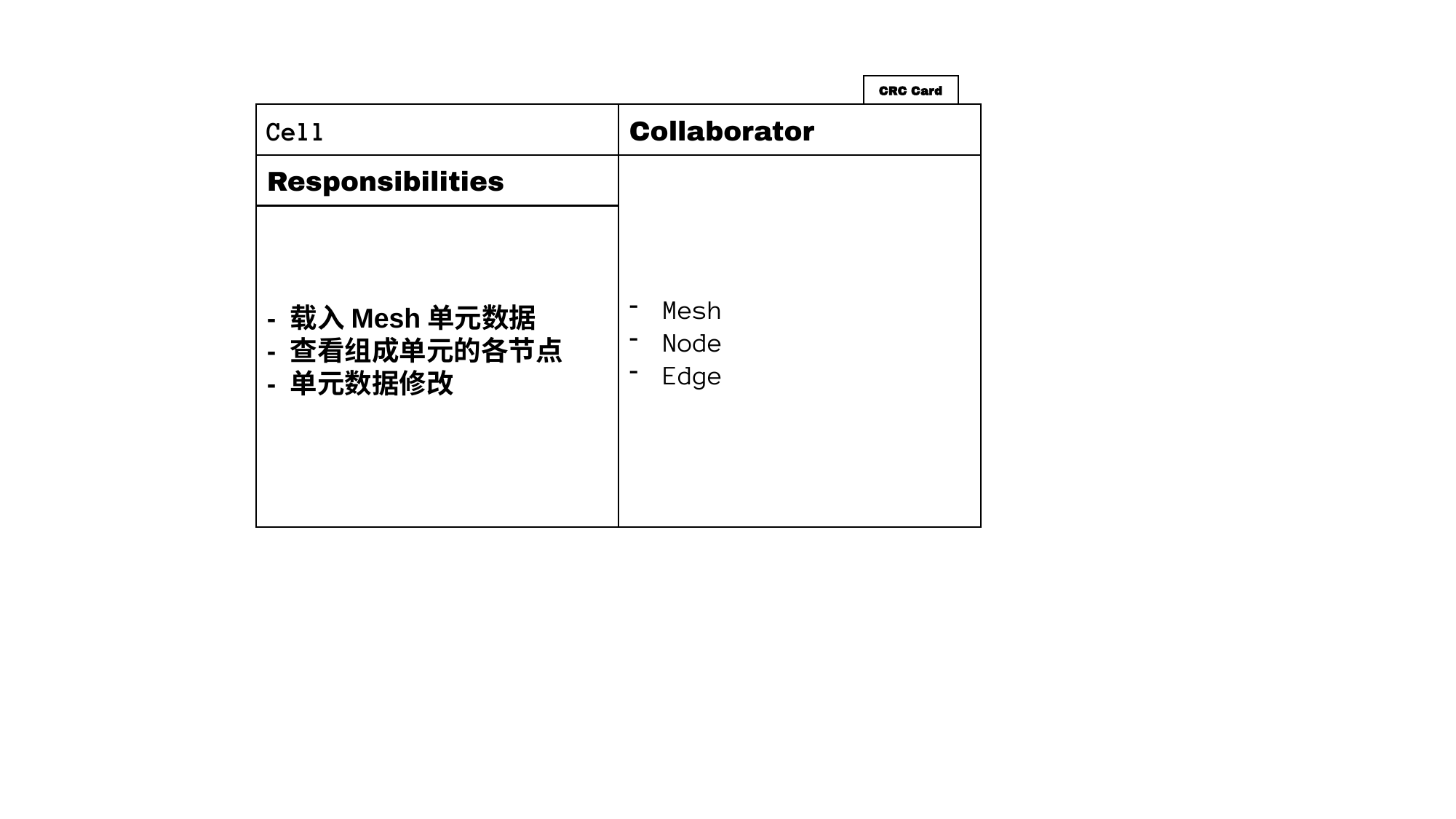

CRC Card
Cell
Collaborator
Responsibilities
Mesh
Node
Edge
- 载入Mesh单元数据
- 查看组成单元的各节点
- 单元数据修改